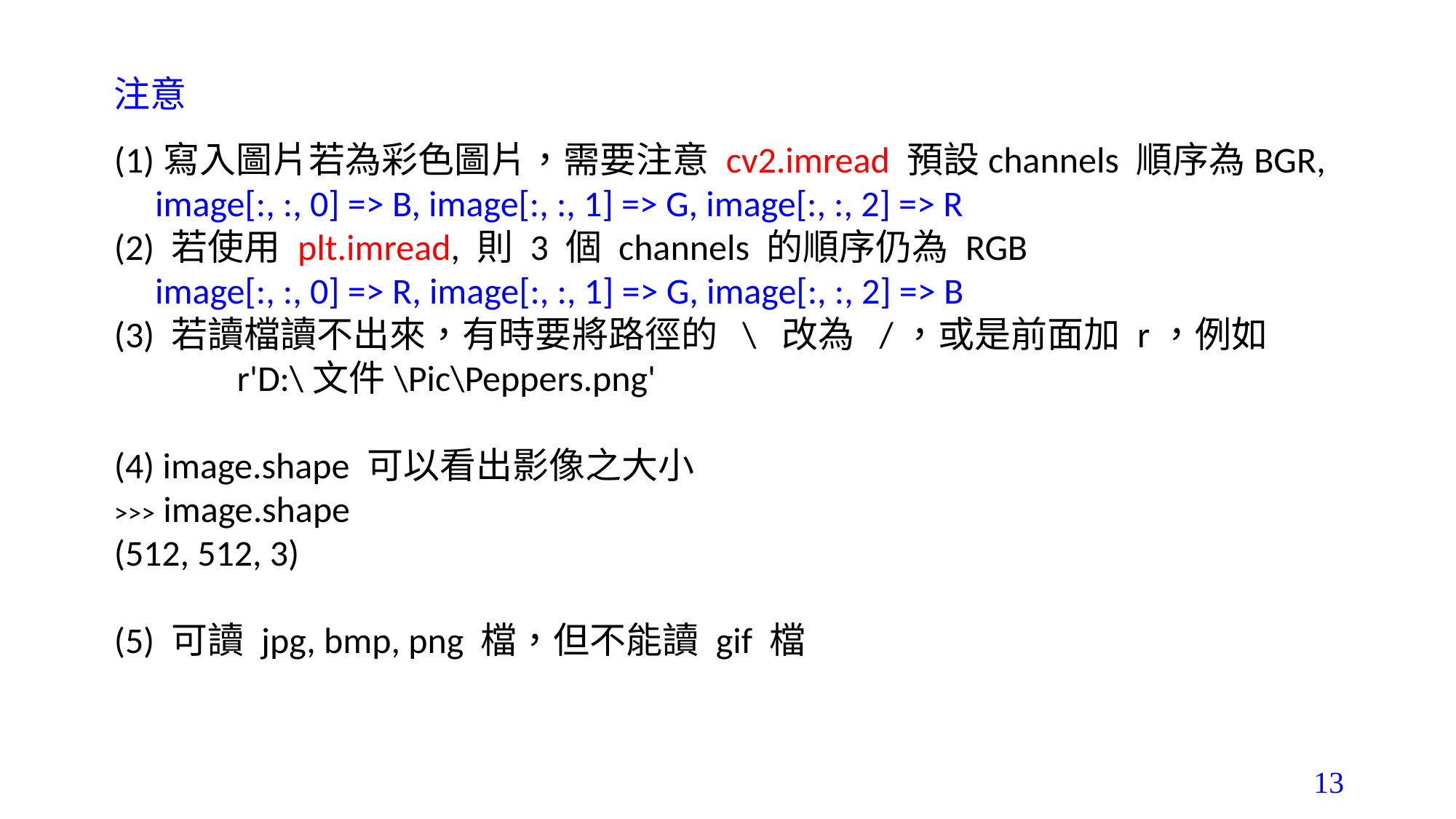

注意
(1)寫入圖片若為彩色圖片，需要注意 cv2.imread 預設channels 順序為BGR,
     image[:, :, 0] => B, image[:, :, 1] => G, image[:, :, 2] => R
(2) 若使用 plt.imread, 則 3 個 channels 的順序仍為 RGB
     image[:, :, 0] => R, image[:, :, 1] => G, image[:, :, 2] => B
(3) 若讀檔讀不出來，有時要將路徑的  \  改為  /，或是前面加 r，例如
               r'D:\文件\Pic\Peppers.png'

(4) image.shape 可以看出影像之大小
>>> image.shape
(512, 512, 3)

(5) 可讀 jpg, bmp, png 檔，但不能讀 gif 檔
13